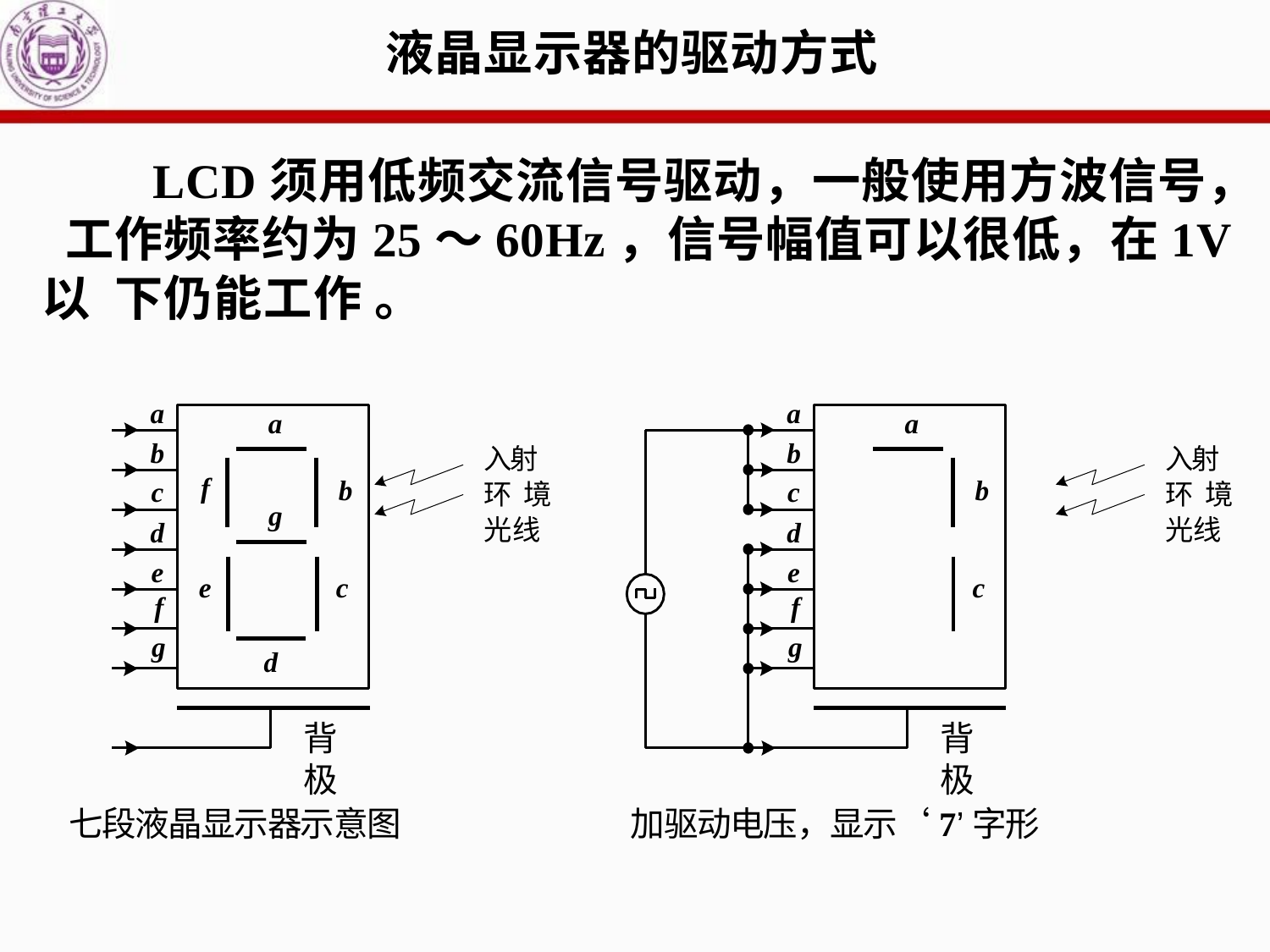

# 液晶显示器的驱动方式
LCD须用低频交流信号驱动，一般使用方波信号，  工作频率约为25～60Hz，信号幅值可以很低，在1V以  下仍能工作 。
a
a

a
a

b
b
入射环  境光线
入射环  境光线

f
b
b
c
c

g

d
d

e
e

e
c
c

f
f

g
g

d

背极
背极

七段液晶显示器示意图
加驱动电压，显示‘7’字形